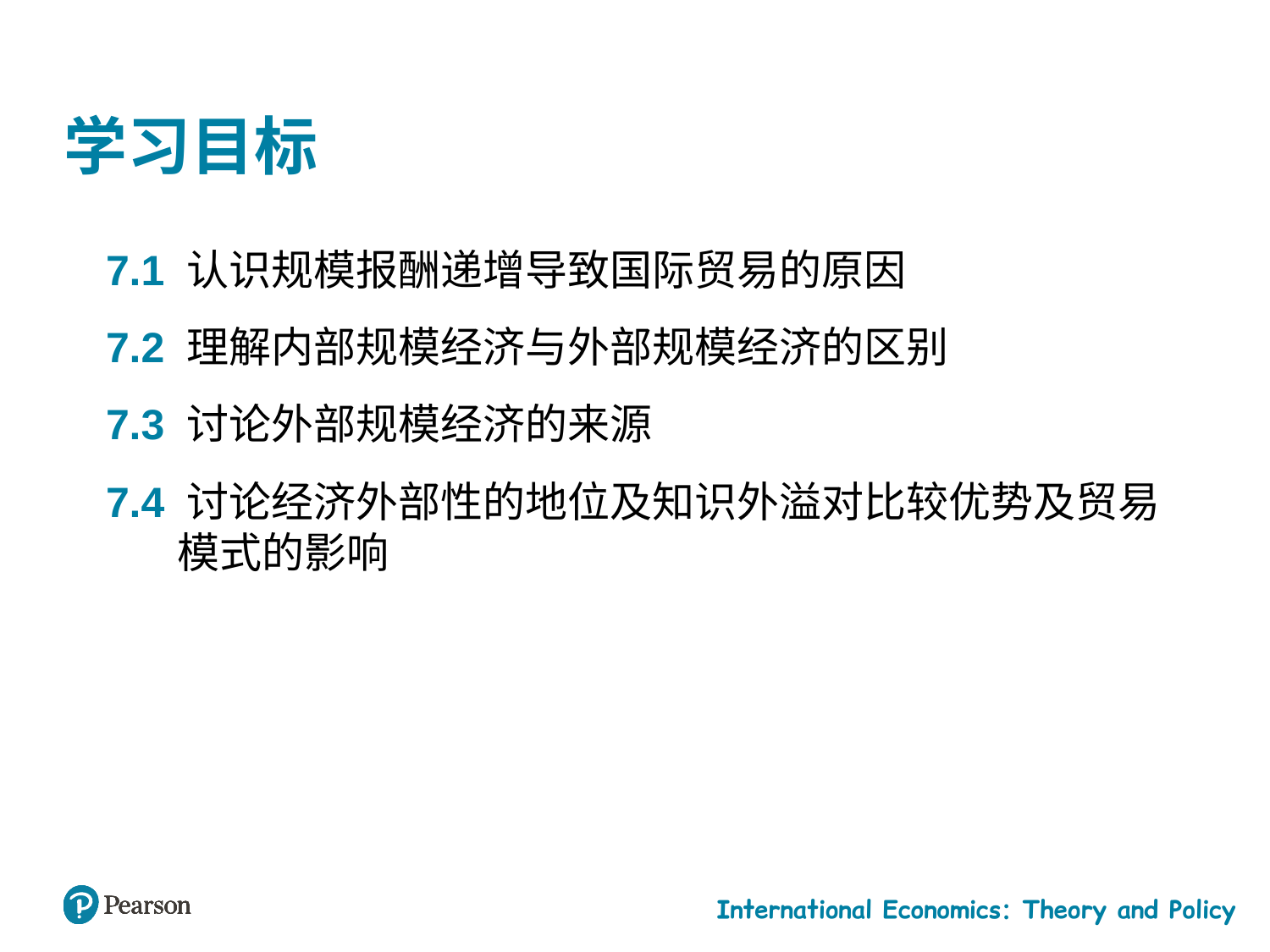

# 学习目标
7.1 认识规模报酬递增导致国际贸易的原因
7.2 理解内部规模经济与外部规模经济的区别
7.3 讨论外部规模经济的来源
7.4 讨论经济外部性的地位及知识外溢对比较优势及贸易模式的影响